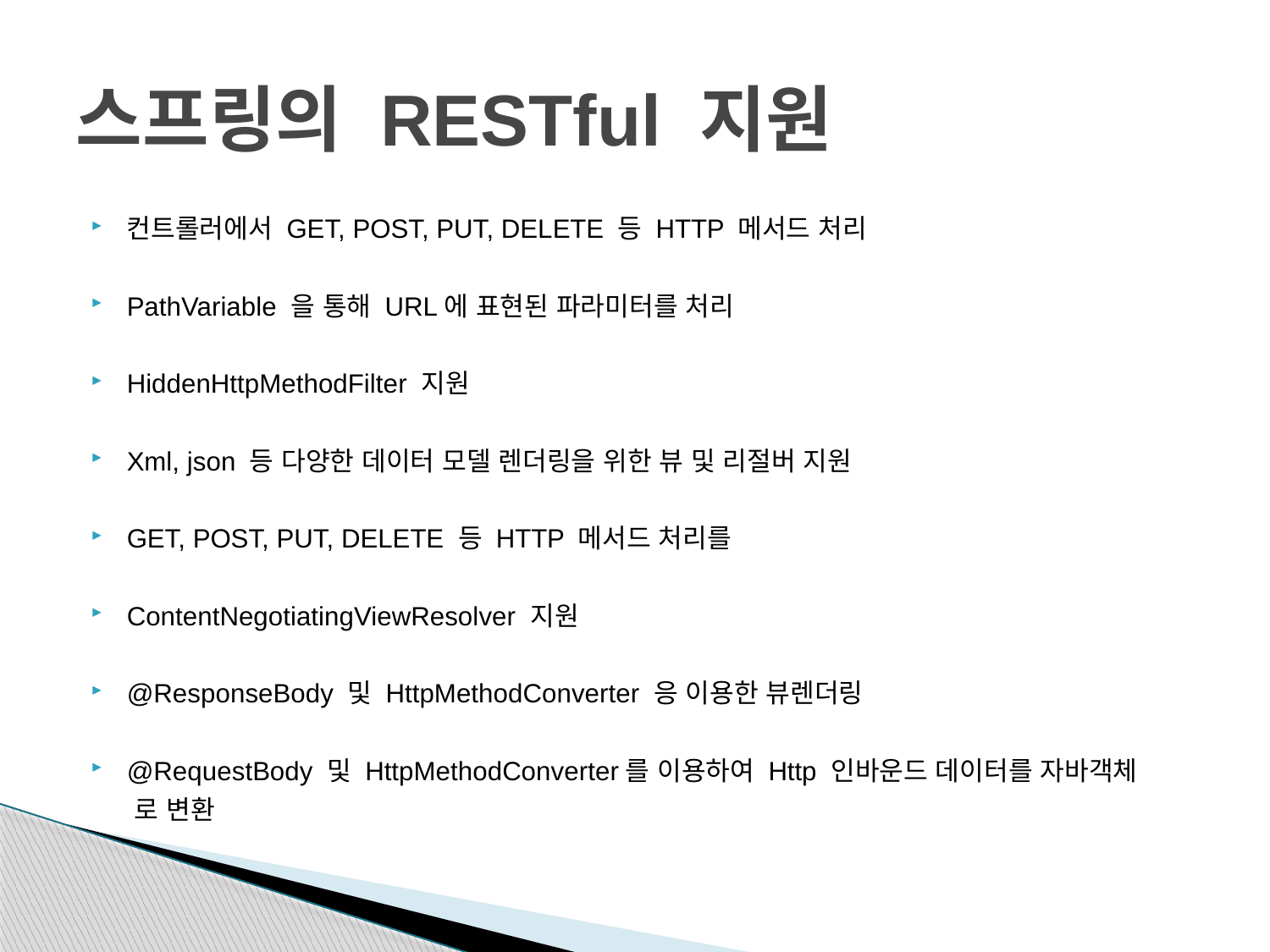

# 스프링의 RESTful 지원
컨트롤러에서 GET, POST, PUT, DELETE 등 HTTP 메서드 처리

PathVariable 을 통해 URL에 표현된 파라미터를 처리

HiddenHttpMethodFilter 지원

Xml, json 등 다양한 데이터 모델 렌더링을 위한 뷰 및 리절버 지원

GET, POST, PUT, DELETE 등 HTTP 메서드 처리를

ContentNegotiatingViewResolver 지원

@ResponseBody 및 HttpMethodConverter 응 이용한 뷰렌더링

@RequestBody 및 HttpMethodConverter를 이용하여 Http 인바운드 데이터를 자바객체
     로 변환